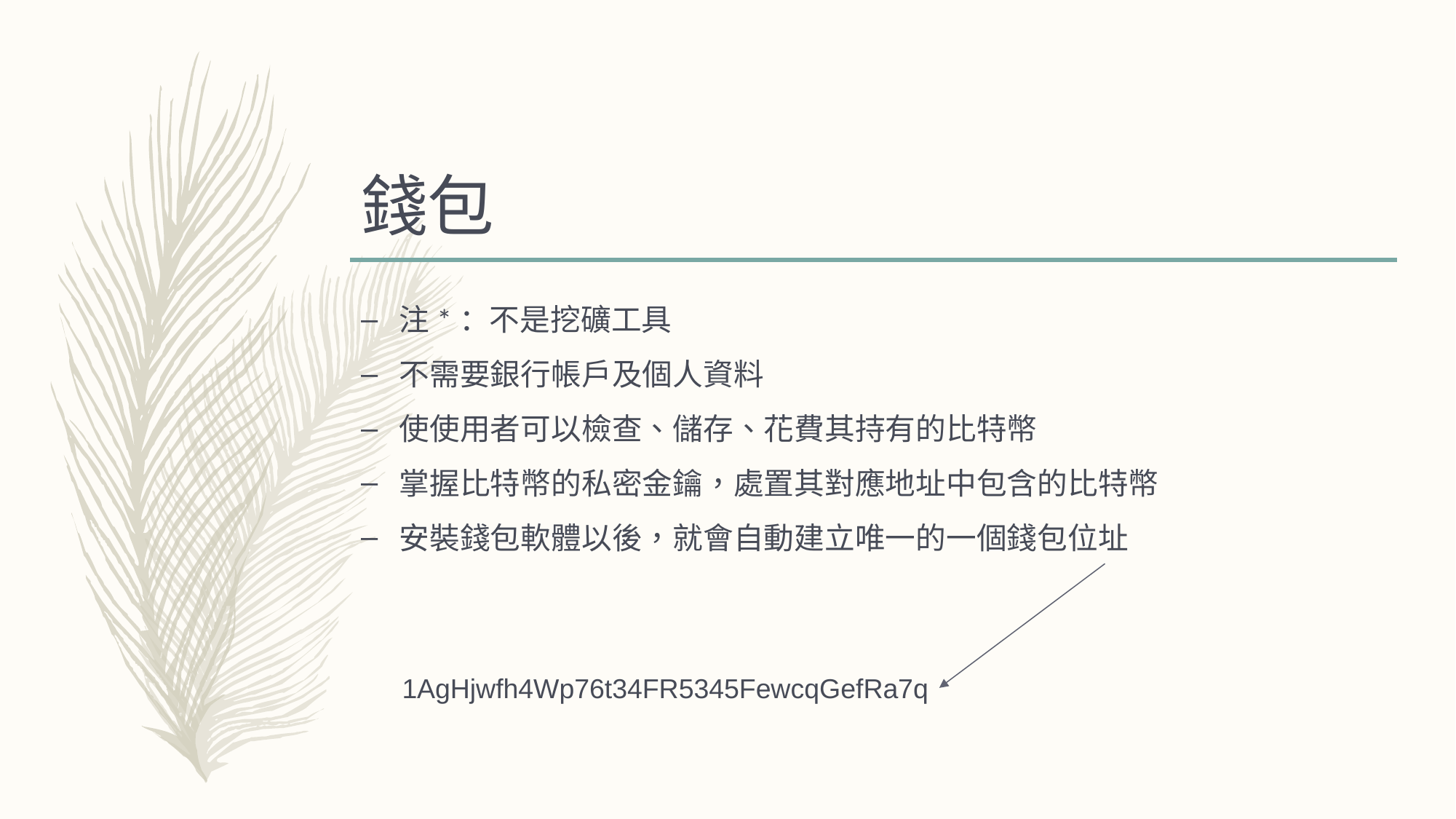

# 錢包
注*：不是挖礦工具
不需要銀行帳戶及個人資料
使使用者可以檢查、儲存、花費其持有的比特幣
掌握比特幣的私密金鑰，處置其對應地址中包含的比特幣
安裝錢包軟體以後，就會自動建立唯一的一個錢包位址
1AgHjwfh4Wp76t34FR5345FewcqGefRa7q